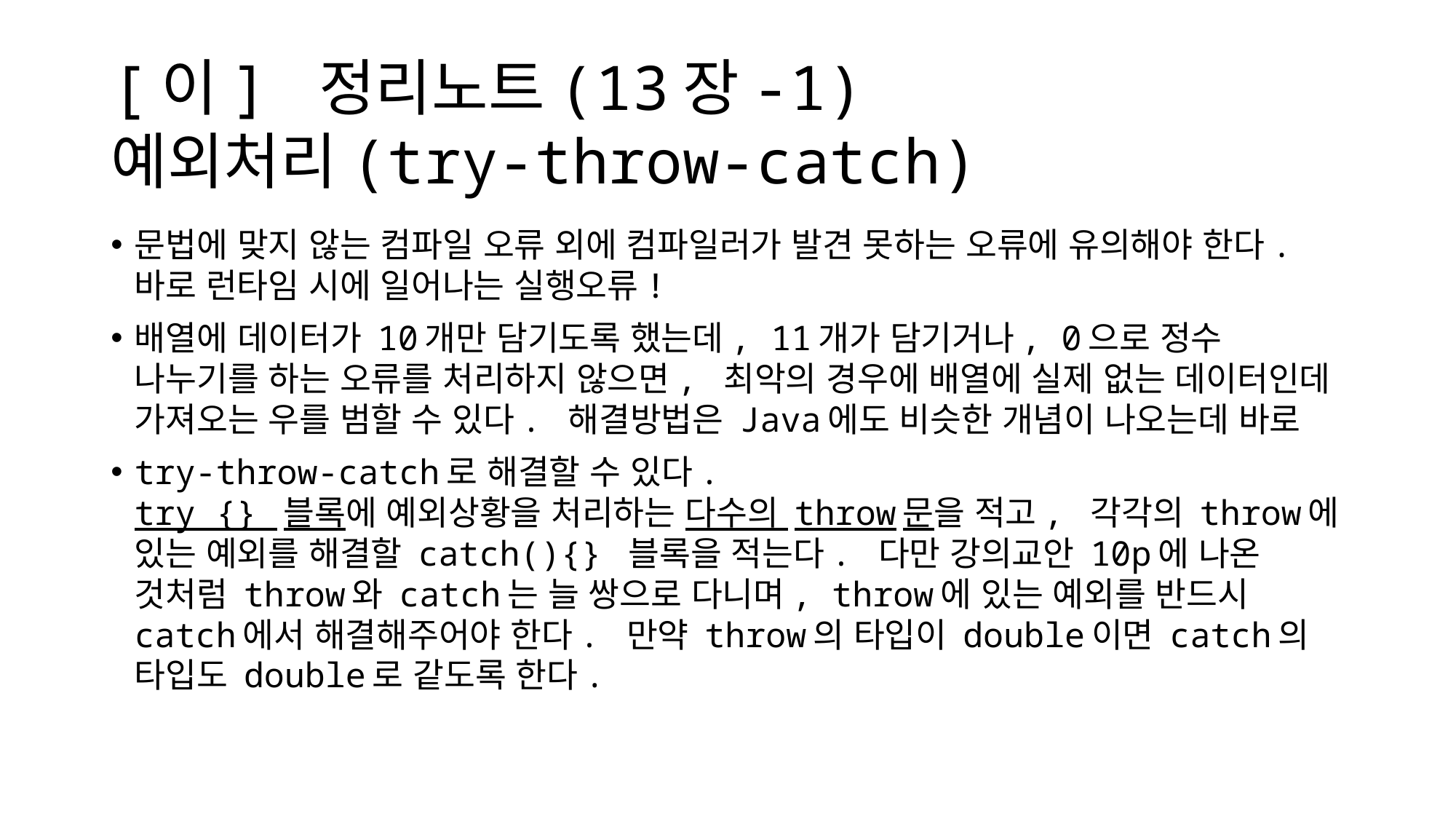

# [이] 정리노트(13장-1) 예외처리(try-throw-catch)
문법에 맞지 않는 컴파일 오류 외에 컴파일러가 발견 못하는 오류에 유의해야 한다. 바로 런타임 시에 일어나는 실행오류!
배열에 데이터가 10개만 담기도록 했는데, 11개가 담기거나, 0으로 정수 나누기를 하는 오류를 처리하지 않으면, 최악의 경우에 배열에 실제 없는 데이터인데 가져오는 우를 범할 수 있다. 해결방법은 Java에도 비슷한 개념이 나오는데 바로
try-throw-catch로 해결할 수 있다.
try {} 블록에 예외상황을 처리하는 다수의 throw문을 적고, 각각의 throw에 있는 예외를 해결할 catch(){} 블록을 적는다. 다만 강의교안 10p에 나온 것처럼 throw와 catch는 늘 쌍으로 다니며, throw에 있는 예외를 반드시 catch에서 해결해주어야 한다. 만약 throw의 타입이 double이면 catch의 타입도 double로 같도록 한다.